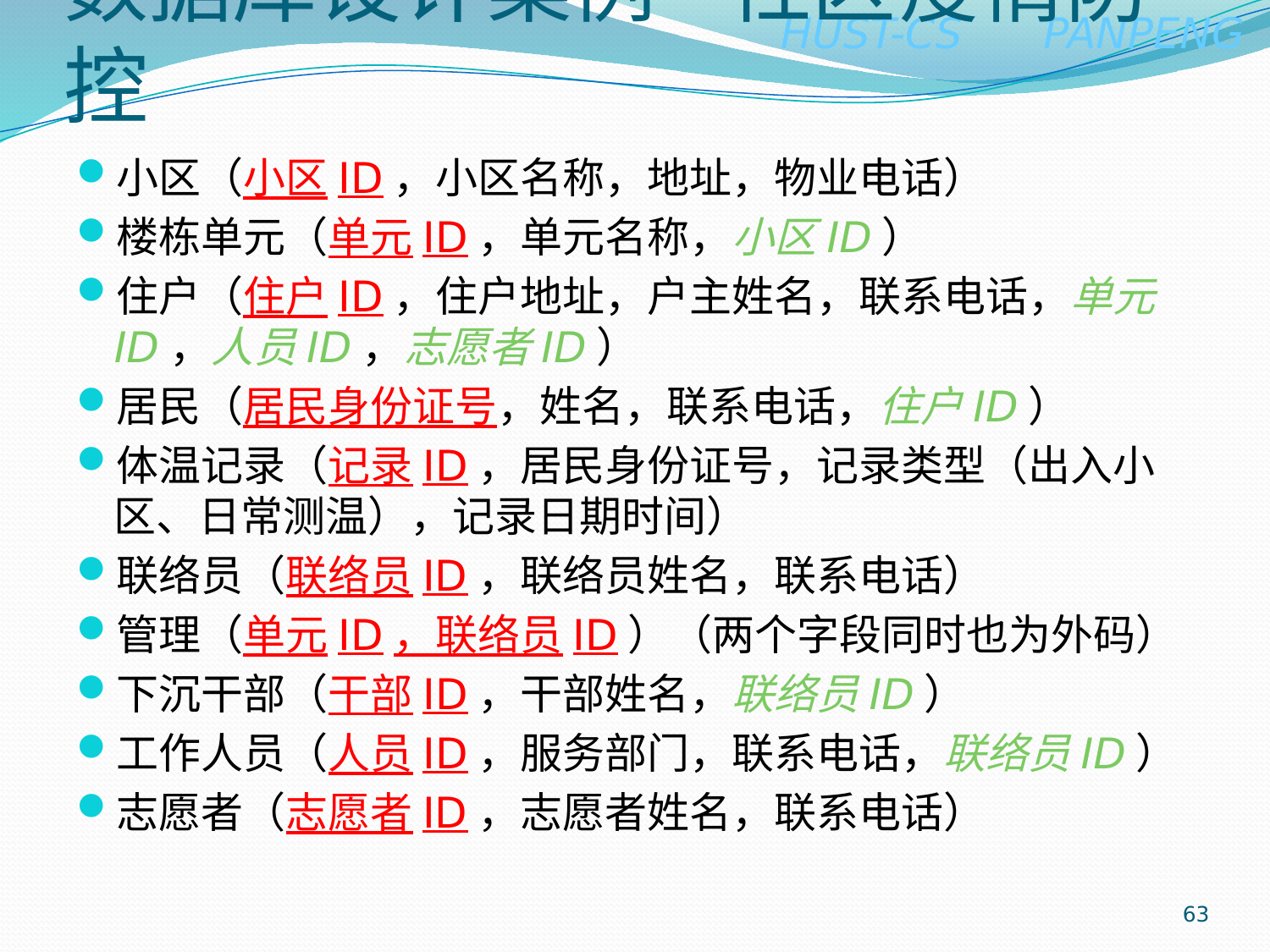

# 数据库设计案例-社区疫情防控
小区（小区ID，小区名称，地址，物业电话）
楼栋单元（单元ID，单元名称，小区ID）
住户（住户ID，住户地址，户主姓名，联系电话，单元ID，人员ID，志愿者ID）
居民（居民身份证号，姓名，联系电话，住户ID）
体温记录（记录ID，居民身份证号，记录类型（出入小区、日常测温），记录日期时间）
联络员（联络员ID，联络员姓名，联系电话）
管理（单元ID，联络员ID）（两个字段同时也为外码）
下沉干部（干部ID，干部姓名，联络员ID）
工作人员（人员ID，服务部门，联系电话，联络员ID）
志愿者（志愿者ID，志愿者姓名，联系电话）
63